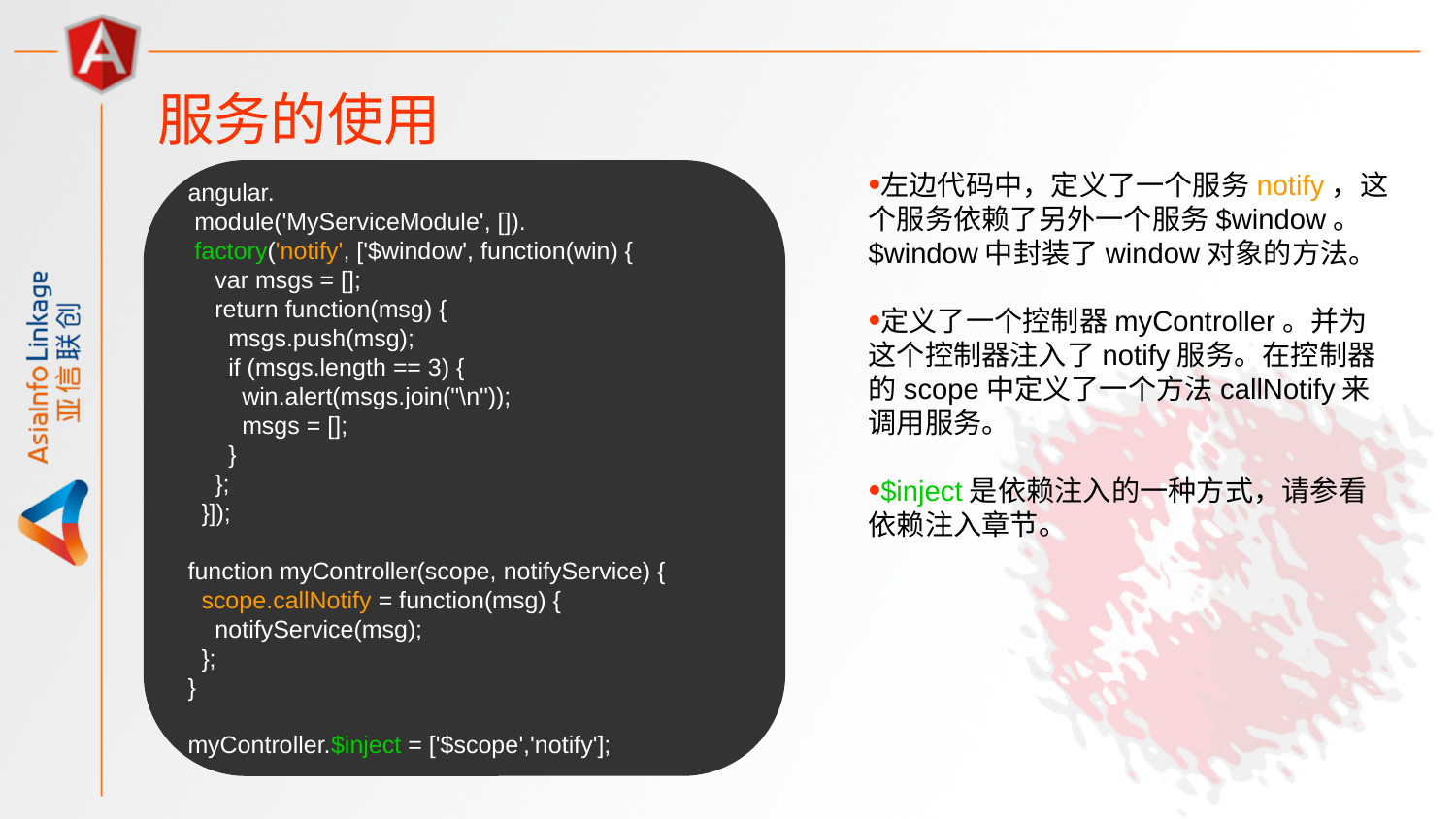

服务的使用
angular.
 module('MyServiceModule', []).
 factory('notify', ['$window', function(win) {
    var msgs = [];
    return function(msg) {
      msgs.push(msg);
      if (msgs.length == 3) {
        win.alert(msgs.join("\n"));
        msgs = [];
      }
    };
  }]);

function myController(scope, notifyService) {
  scope.callNotify = function(msg) {
    notifyService(msg);
  };
}

myController.$inject = ['$scope','notify'];
左边代码中，定义了一个服务notify，这个服务依赖了另外一个服务$window。$window中封装了window对象的方法。

定义了一个控制器myController。并为这个控制器注入了notify服务。在控制器的scope中定义了一个方法callNotify来调用服务。

$inject是依赖注入的一种方式，请参看依赖注入章节。